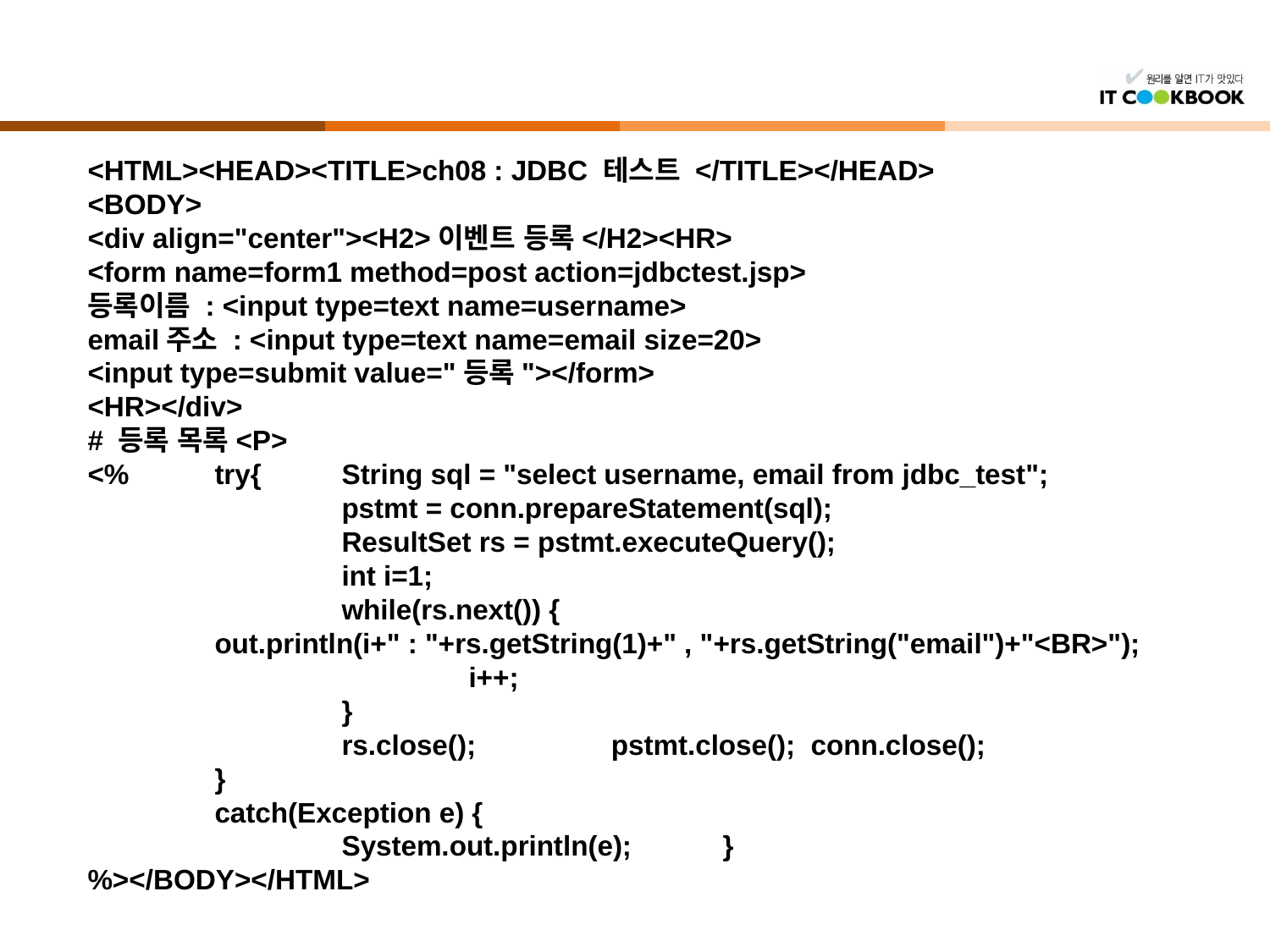

#
<HTML><HEAD><TITLE>ch08 : JDBC 테스트 </TITLE></HEAD>
<BODY>
<div align="center"><H2>이벤트 등록</H2><HR>
<form name=form1 method=post action=jdbctest.jsp>
등록이름 : <input type=text name=username>
email주소 : <input type=text name=email size=20>
<input type=submit value="등록"></form>
<HR></div>
# 등록 목록<P>
<%	try{	String sql = "select username, email from jdbc_test";
		pstmt = conn.prepareStatement(sql);
		ResultSet rs = pstmt.executeQuery();
		int i=1;
		while(rs.next()) {
	out.println(i+" : "+rs.getString(1)+" , "+rs.getString("email")+"<BR>");
			i++;
		}
		rs.close();	  pstmt.close();  conn.close();
	}
	catch(Exception e) {
		System.out.println(e);	}
%></BODY></HTML>